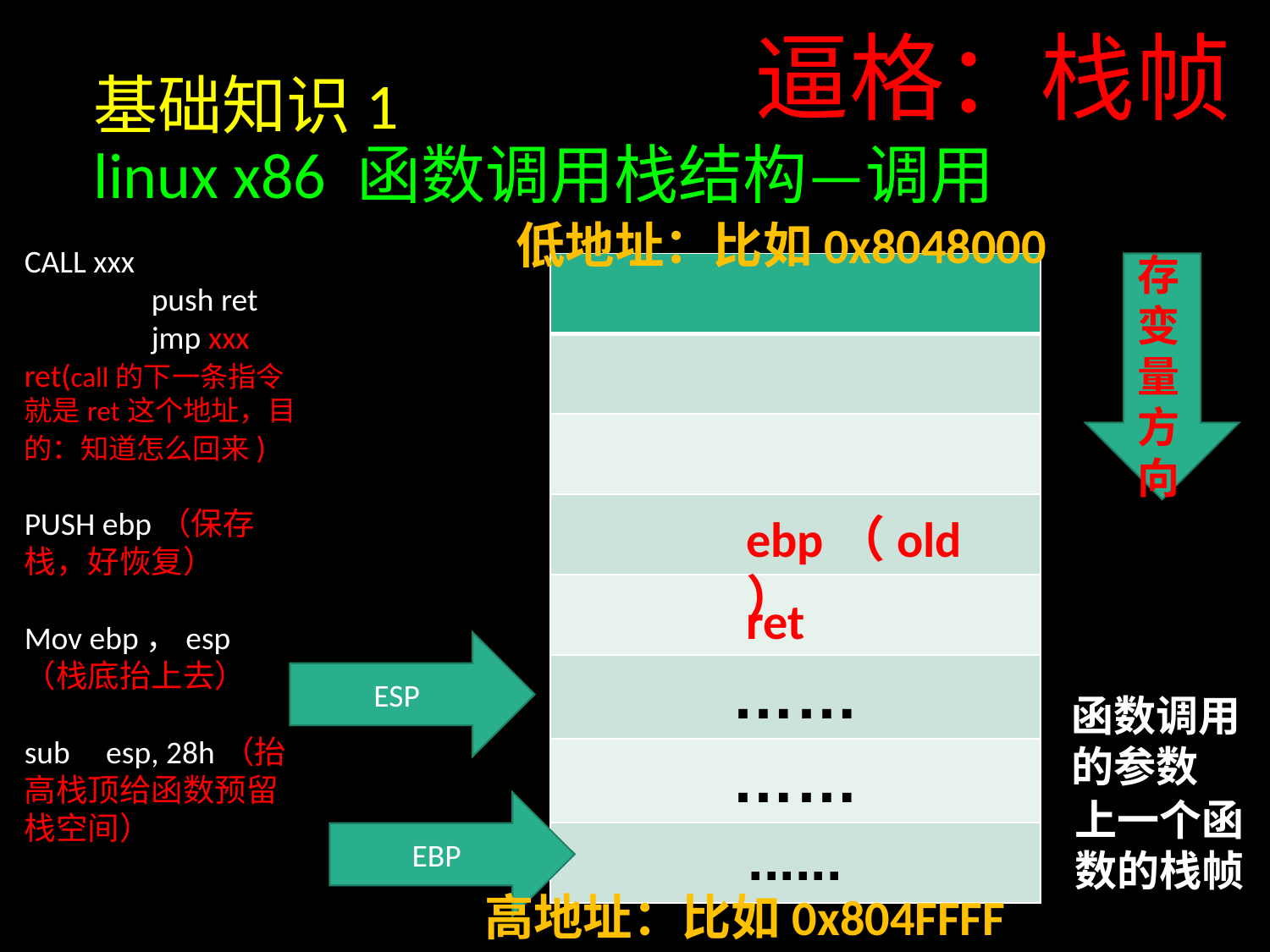

逼格：栈帧
# 基础知识1 linux x86 函数调用栈结构—调用
低地址：比如0x8048000
CALL xxx
	push ret
	jmp xxx
ret(call的下一条指令就是ret这个地址，目的：知道怎么回来)

PUSH ebp（保存栈，好恢复）

Mov ebp，esp（栈底抬上去）

sub     esp, 28h（抬高栈顶给函数预留栈空间）
存变量方向

|  |
| --- |
|  |
|  |
|  |
|  |
| …… |
| …… |
| ...... |
ebp（old）
ret

ESP
函数调用的参数
上一个函数的栈帧

EBP
高地址：比如0x804FFFF